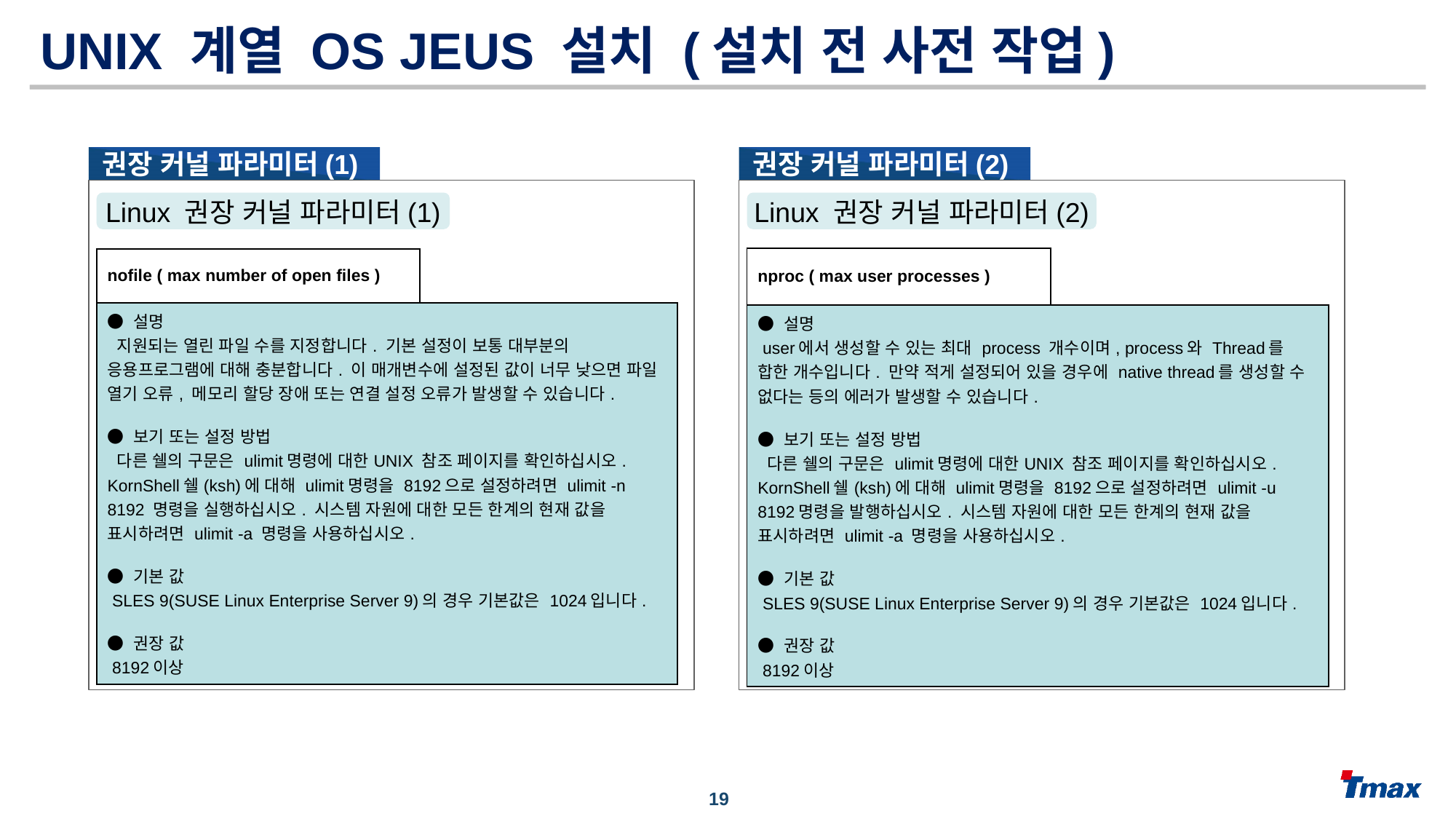

UNIX 계열 OS JEUS 설치 (설치 전 사전 작업)
권장 커널 파라미터(2)
권장 커널 파라미터(1)

Linux 권장 커널 파라미터(2)
Linux 권장 커널 파라미터(1)
| nproc ( max user processes ) |  |
| --- | --- |
| ● 설명 user에서 생성할 수 있는 최대 process 개수이며, process와 Thread를 합한 개수입니다. 만약 적게 설정되어 있을 경우에 native thread를 생성할 수 없다는 등의 에러가 발생할 수 있습니다. ● 보기 또는 설정 방법 다른 쉘의 구문은 ulimit명령에 대한UNIX 참조 페이지를 확인하십시오. KornShell쉘(ksh)에 대해 ulimit명령을 8192으로 설정하려면 ulimit -u 8192명령을 발행하십시오. 시스템 자원에 대한 모든 한계의 현재 값을 표시하려면 ulimit -a 명령을 사용하십시오. ● 기본 값 SLES 9(SUSE Linux Enterprise Server 9)의 경우 기본값은 1024입니다. ● 권장 값 8192이상 |  |
| nofile ( max number of open files ) |  |
| --- | --- |
| ● 설명 지원되는 열린 파일 수를 지정합니다. 기본 설정이 보통 대부분의 응용프로그램에 대해 충분합니다. 이 매개변수에 설정된 값이 너무 낮으면 파일 열기 오류, 메모리 할당 장애 또는 연결 설정 오류가 발생할 수 있습니다. ● 보기 또는 설정 방법 다른 쉘의 구문은 ulimit명령에 대한UNIX 참조 페이지를 확인하십시오. KornShell쉘(ksh)에 대해 ulimit명령을 8192으로 설정하려면 ulimit -n 8192 명령을 실행하십시오. 시스템 자원에 대한 모든 한계의 현재 값을 표시하려면 ulimit -a 명령을 사용하십시오. ● 기본 값 SLES 9(SUSE Linux Enterprise Server 9)의 경우 기본값은 1024입니다. ● 권장 값 8192이상 |  |